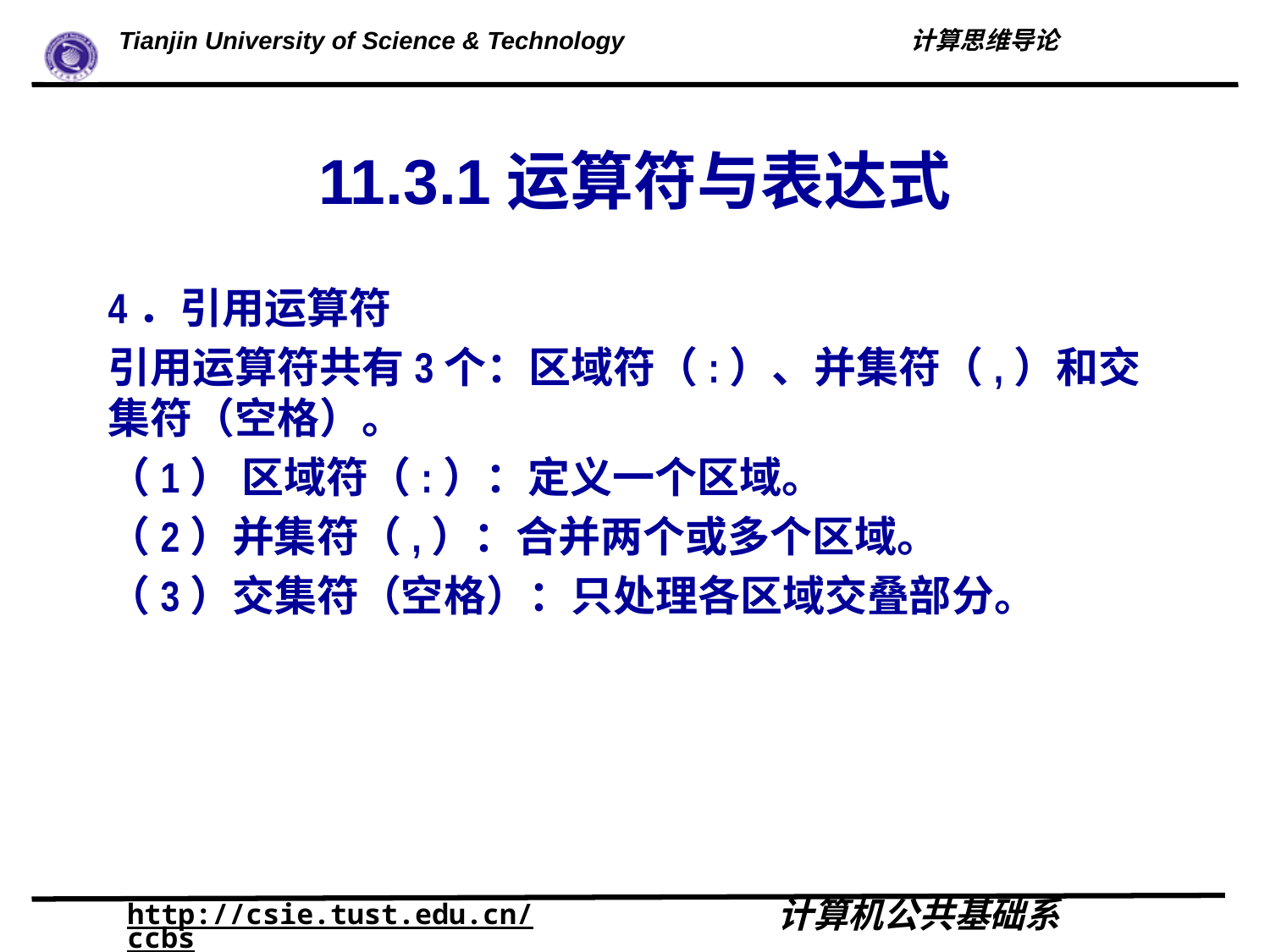

# 11.3.1运算符与表达式
4．引用运算符
引用运算符共有3个：区域符（:）、并集符（,）和交集符（空格）。
（1） 区域符（:）：定义一个区域。
（2）并集符（,）：合并两个或多个区域。
（3）交集符（空格）：只处理各区域交叠部分。